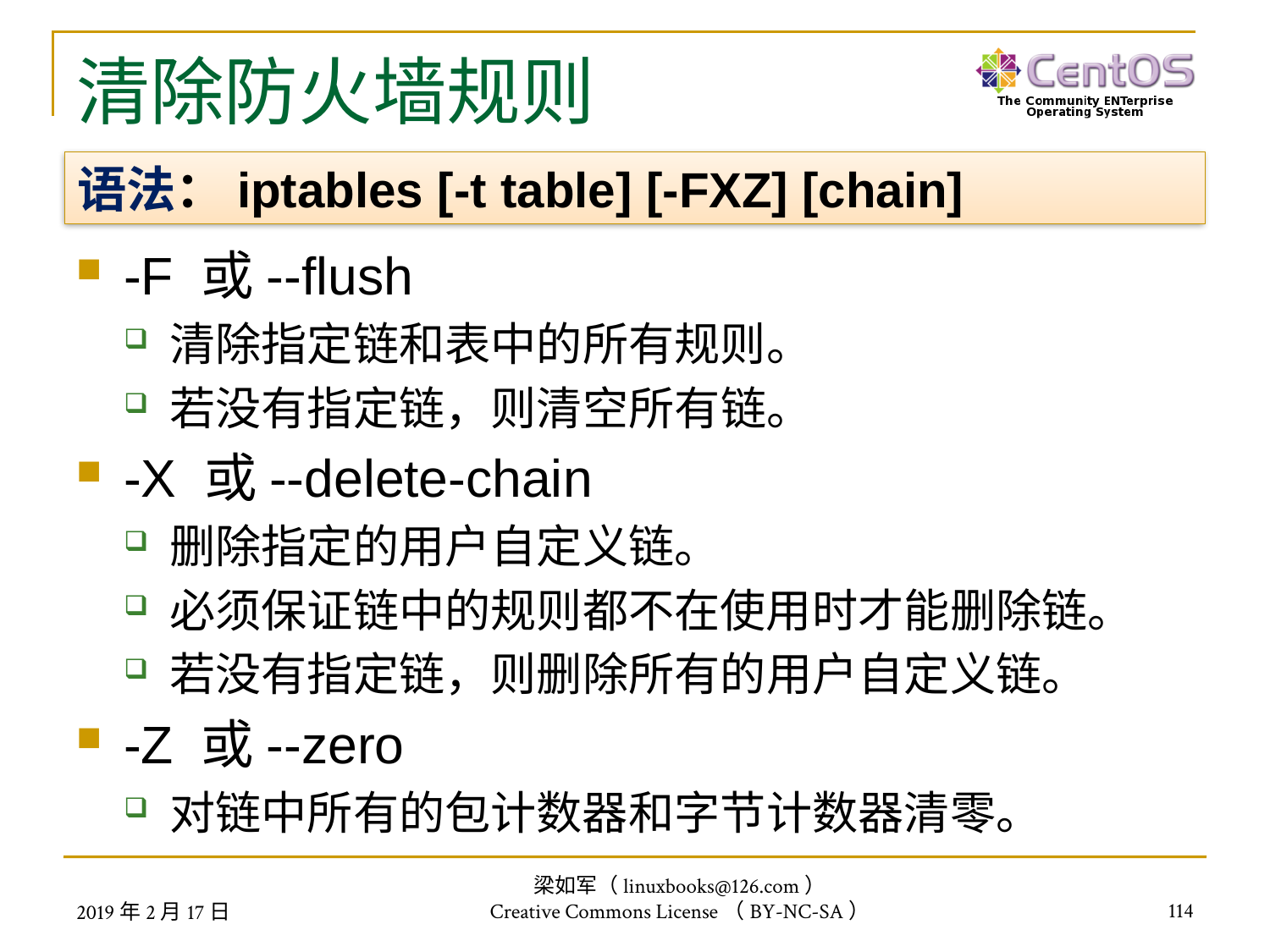

# 清除防火墙规则
语法：iptables [-t table] [-FXZ] [chain]
-F 或--flush
清除指定链和表中的所有规则。
若没有指定链，则清空所有链。
-X 或--delete-chain
删除指定的用户自定义链。
必须保证链中的规则都不在使用时才能删除链。
若没有指定链，则删除所有的用户自定义链。
-Z 或--zero
对链中所有的包计数器和字节计数器清零。
梁如军（linuxbooks@126.com）
Creative Commons License（BY-NC-SA）
2019年2月17日
114